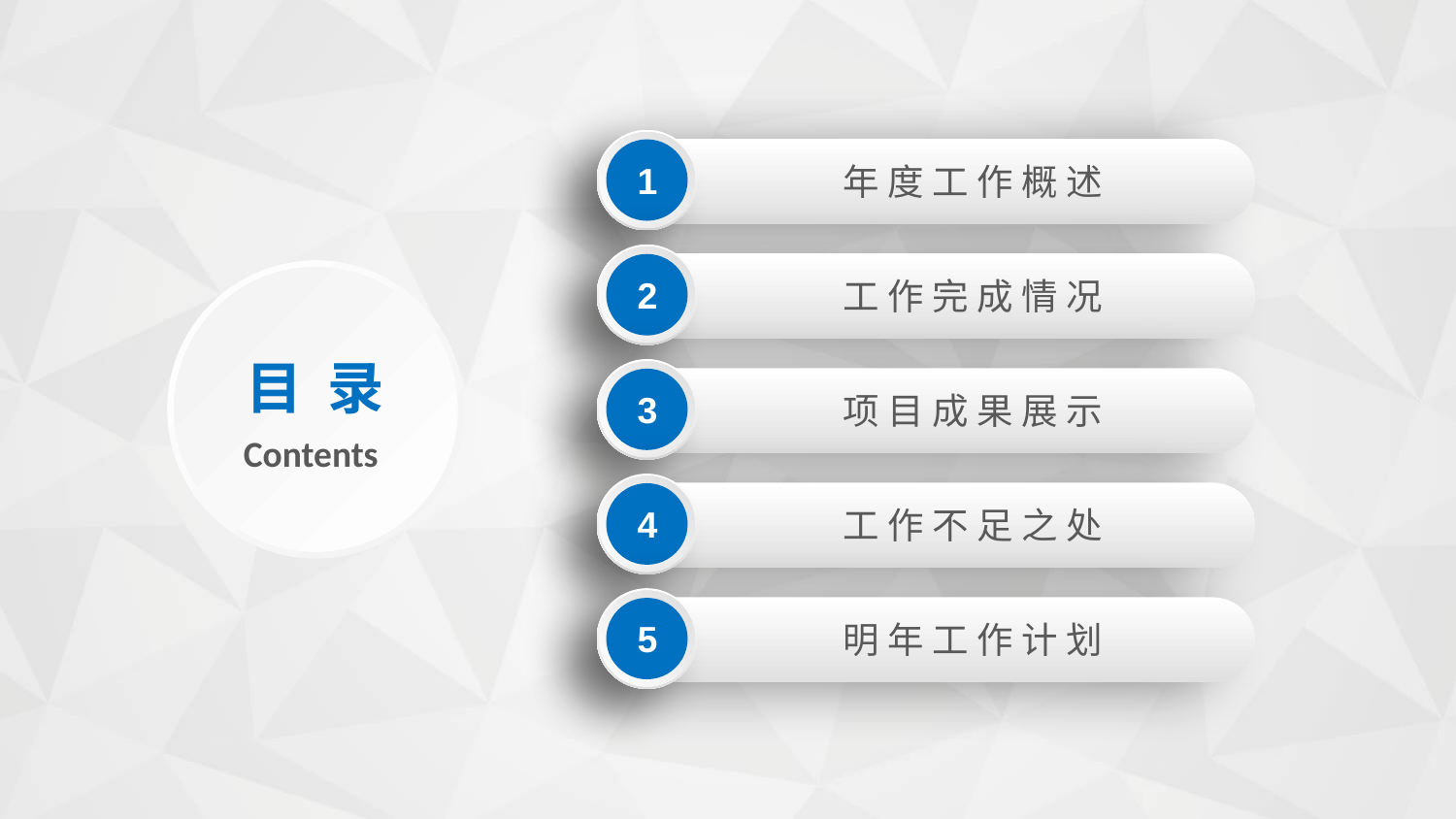

1
年 度 工 作 概 述

2
工 作 完 成 情 况

目  录
Contents

3
项 目 成 果 展 示

4
工 作 不 足 之 处

5
明 年 工 作 计 划